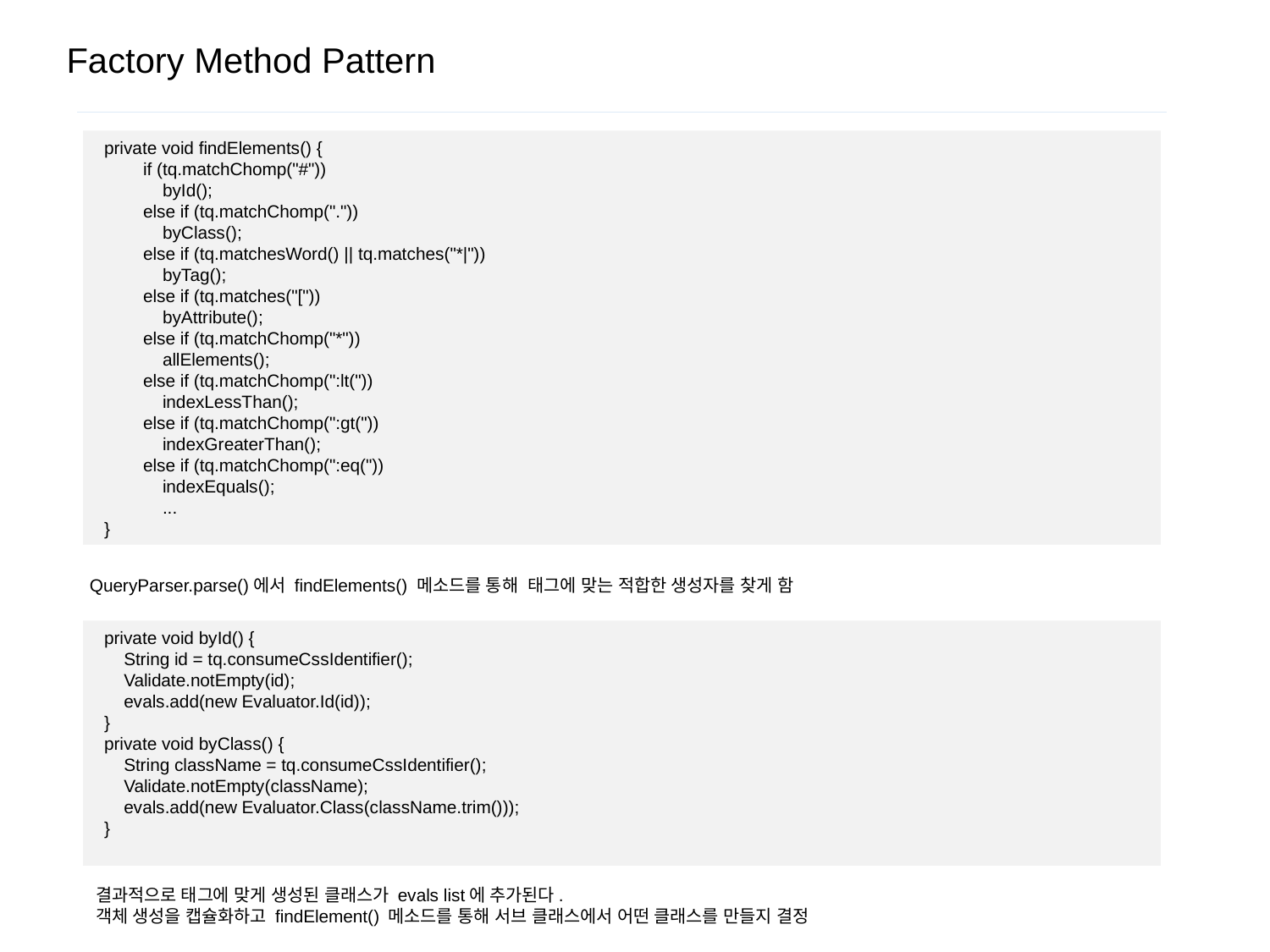

Factory Method Pattern
private void findElements() {
        if (tq.matchChomp("#"))
            byId();
        else if (tq.matchChomp("."))
            byClass();
        else if (tq.matchesWord() || tq.matches("*|"))
            byTag();
        else if (tq.matches("["))
            byAttribute();
        else if (tq.matchChomp("*"))
            allElements();
        else if (tq.matchChomp(":lt("))
            indexLessThan();
        else if (tq.matchChomp(":gt("))
            indexGreaterThan();
        else if (tq.matchChomp(":eq("))
            indexEquals();
            ...
}
QueryParser.parse()에서 findElements() 메소드를 통해  태그에 맞는 적합한 생성자를 찾게 함
private void byId() {
    String id = tq.consumeCssIdentifier();
    Validate.notEmpty(id);
    evals.add(new Evaluator.Id(id));
}
private void byClass() {
    String className = tq.consumeCssIdentifier();
    Validate.notEmpty(className);
    evals.add(new Evaluator.Class(className.trim()));
}

결과적으로 태그에 맞게 생성된 클래스가 evals list에 추가된다.
객체 생성을 캡슐화하고 findElement() 메소드를 통해 서브 클래스에서 어떤 클래스를 만들지 결정